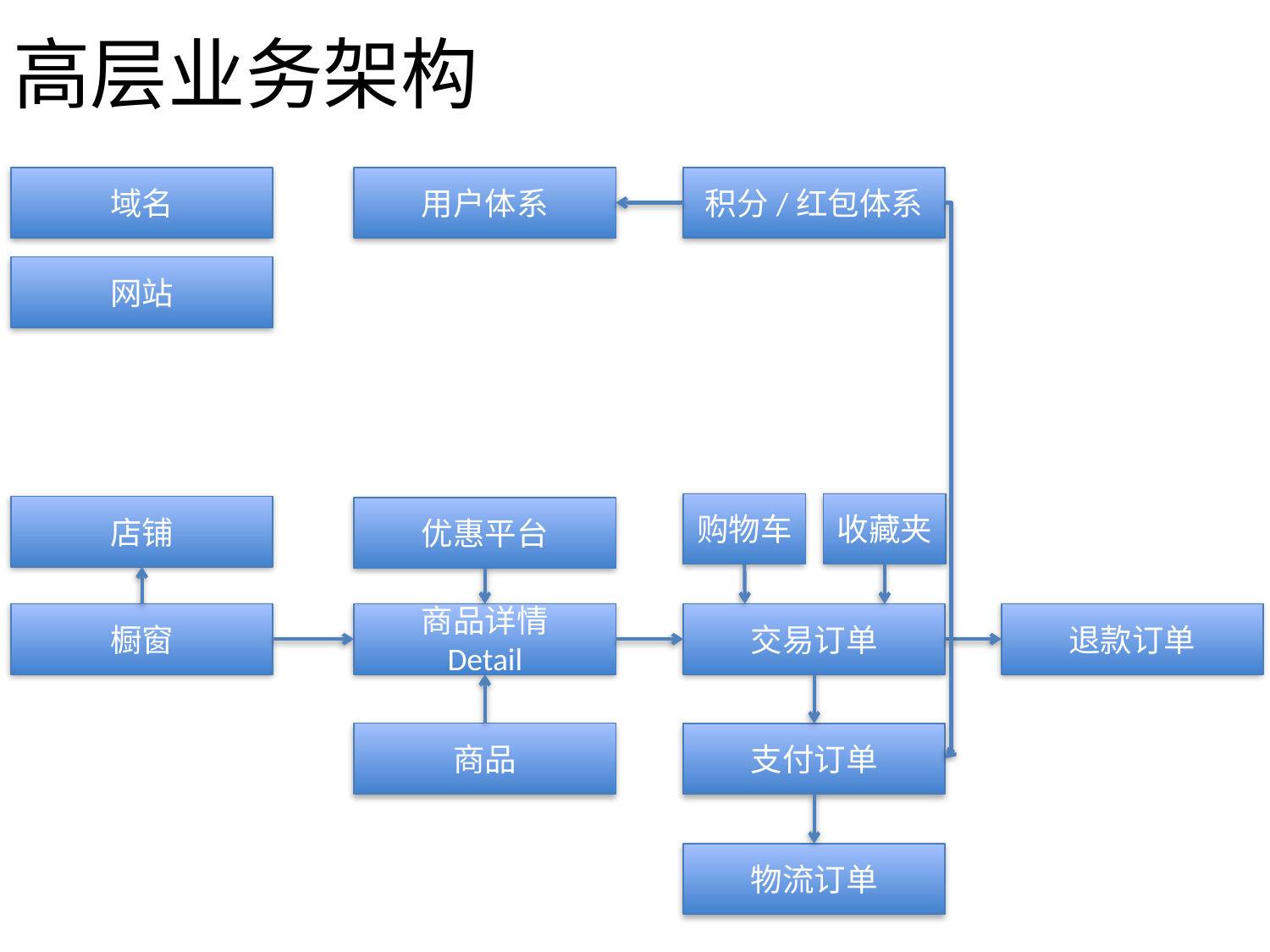

# 高层业务架构
域名
用户体系
积分/红包体系
网站
购物车
收藏夹
店铺
优惠平台
橱窗
商品详情
Detail
交易订单
退款订单
商品
支付订单
物流订单